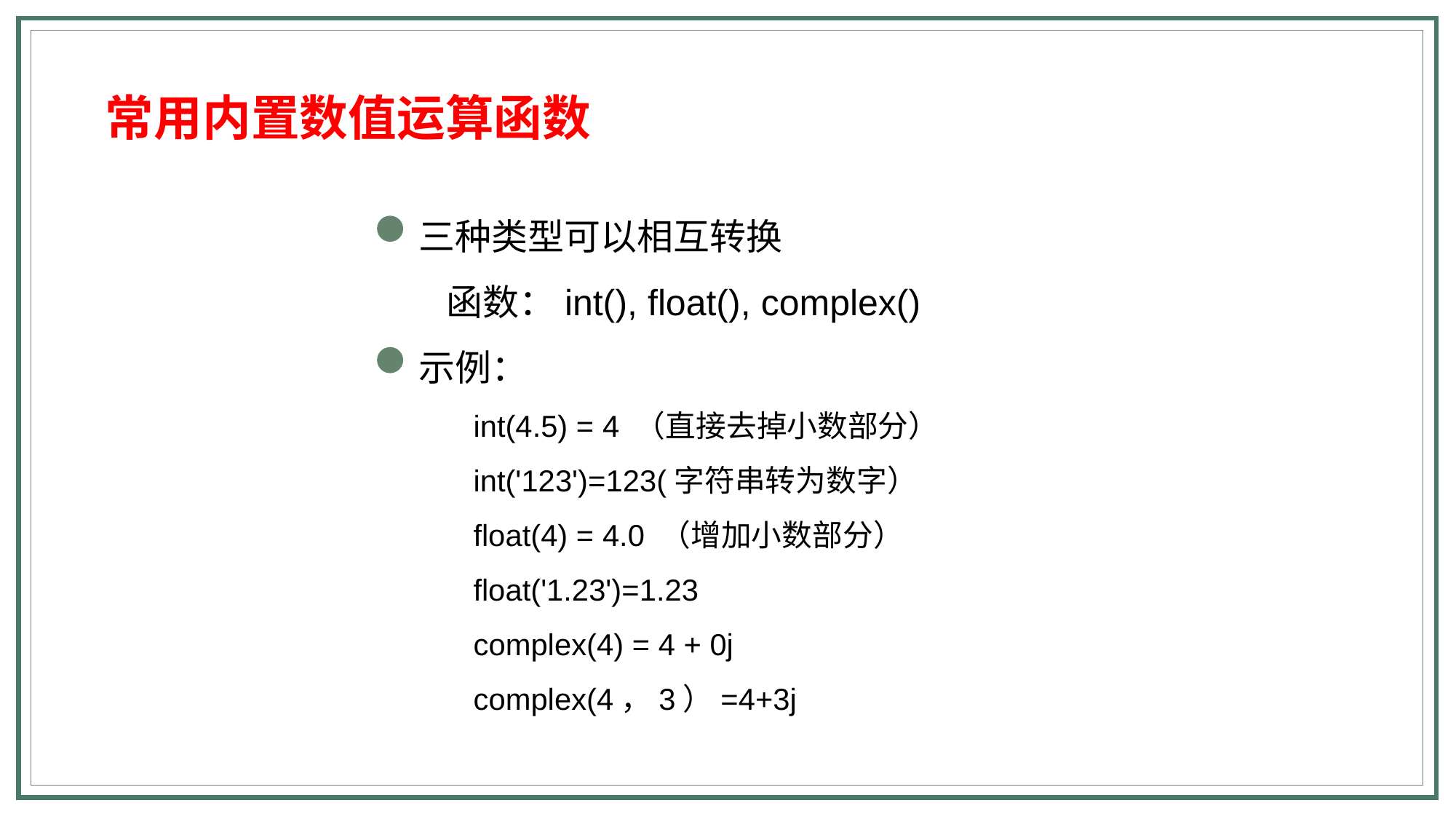

常用内置数值运算函数
三种类型可以相互转换
         函数：int(), float(), complex()
示例：
int(4.5) = 4 （直接去掉小数部分）
int('123')=123(字符串转为数字）
float(4) = 4.0 （增加小数部分）
float('1.23')=1.23
complex(4) = 4 + 0j
complex(4，3）=4+3j